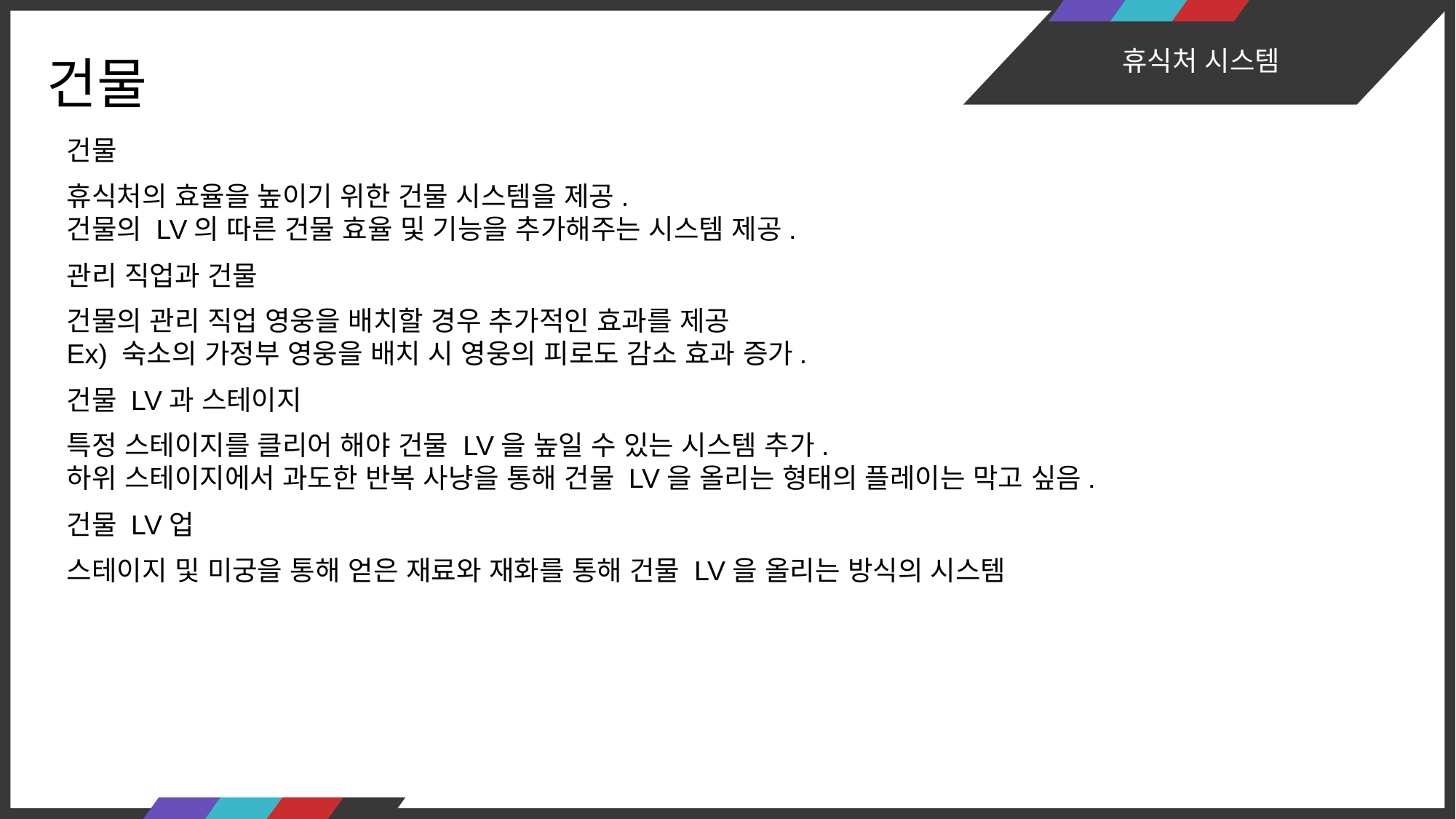

휴식처 시스템
건물
건물
휴식처의 효율을 높이기 위한 건물 시스템을 제공.
건물의 LV의 따른 건물 효율 및 기능을 추가해주는 시스템 제공.
관리 직업과 건물
건물의 관리 직업 영웅을 배치할 경우 추가적인 효과를 제공
Ex) 숙소의 가정부 영웅을 배치 시 영웅의 피로도 감소 효과 증가.
건물 LV과 스테이지
특정 스테이지를 클리어 해야 건물 LV을 높일 수 있는 시스템 추가.
하위 스테이지에서 과도한 반복 사냥을 통해 건물 LV을 올리는 형태의 플레이는 막고 싶음.
건물 LV업
스테이지 및 미궁을 통해 얻은 재료와 재화를 통해 건물 LV을 올리는 방식의 시스템